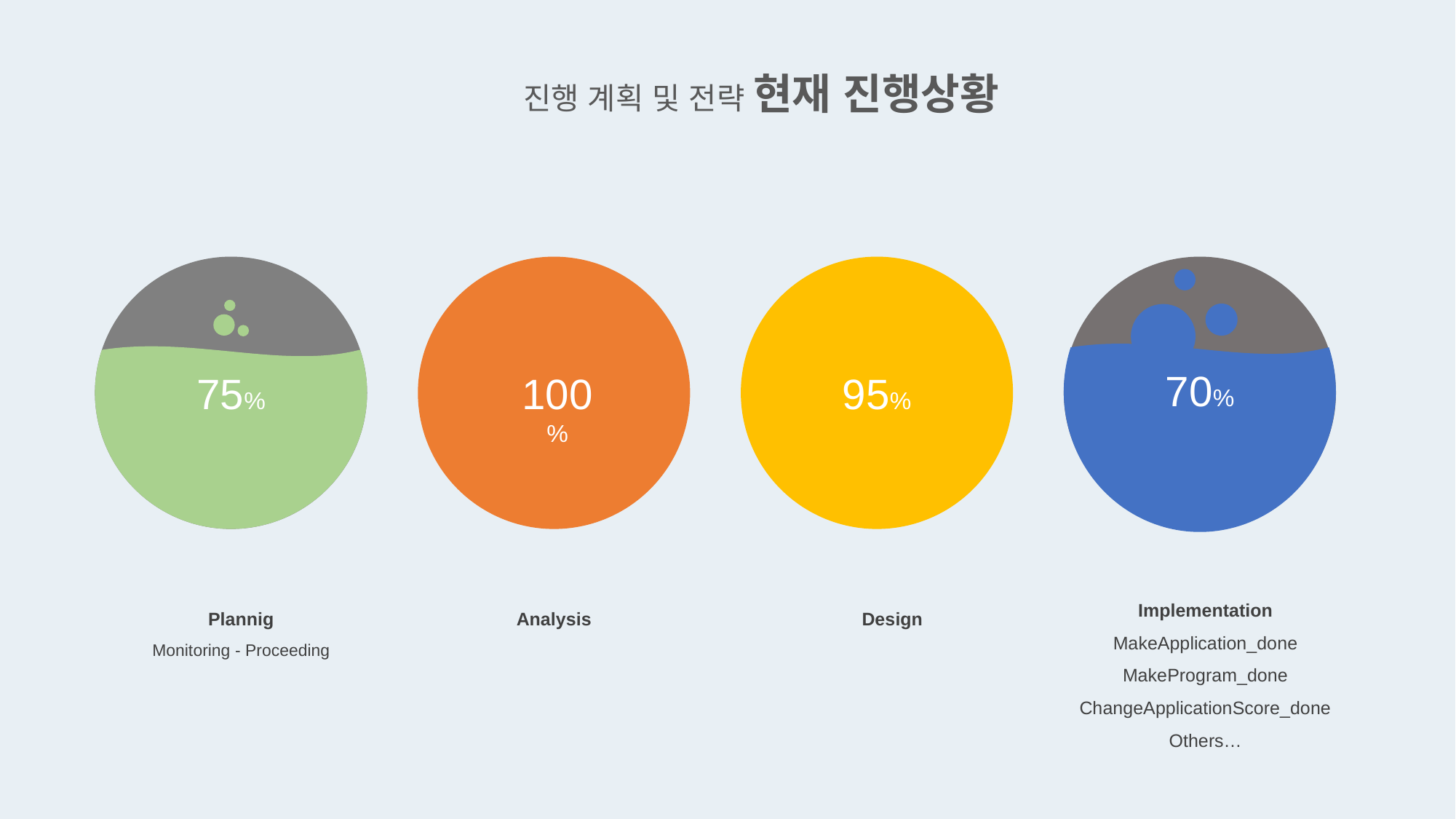

진행 계획 및 전략 현재 진행상황

70%
100%
75%
100%
95%
0%

Implementation
MakeApplication_done
MakeProgram_done
ChangeApplicationScore_done
Others…

Design
Analysis
Plannig
Monitoring - Proceeding